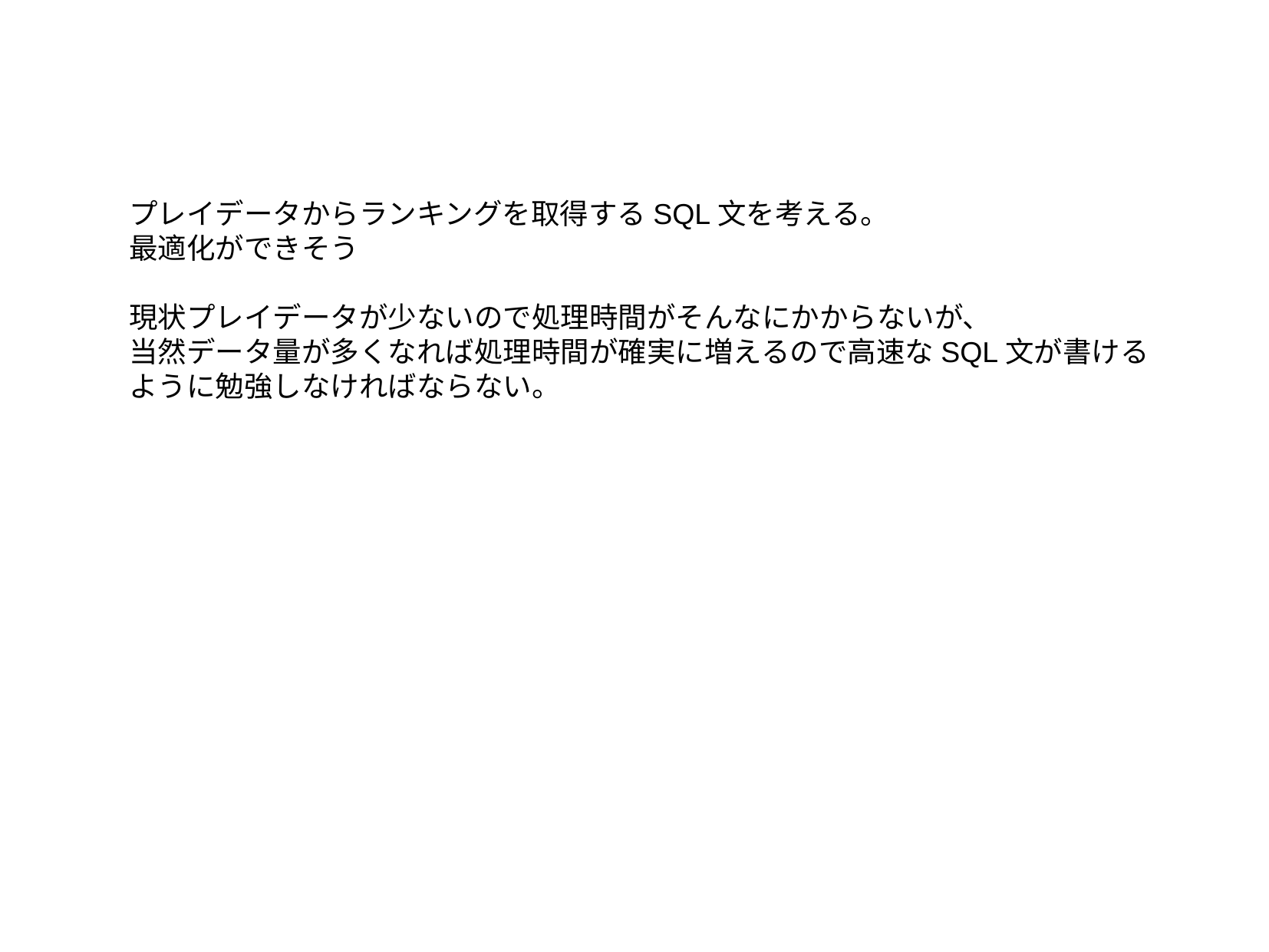

プレイデータからランキングを取得するSQL文を考える。
最適化ができそう

現状プレイデータが少ないので処理時間がそんなにかからないが、
当然データ量が多くなれば処理時間が確実に増えるので高速なSQL文が書けるように勉強しなければならない。